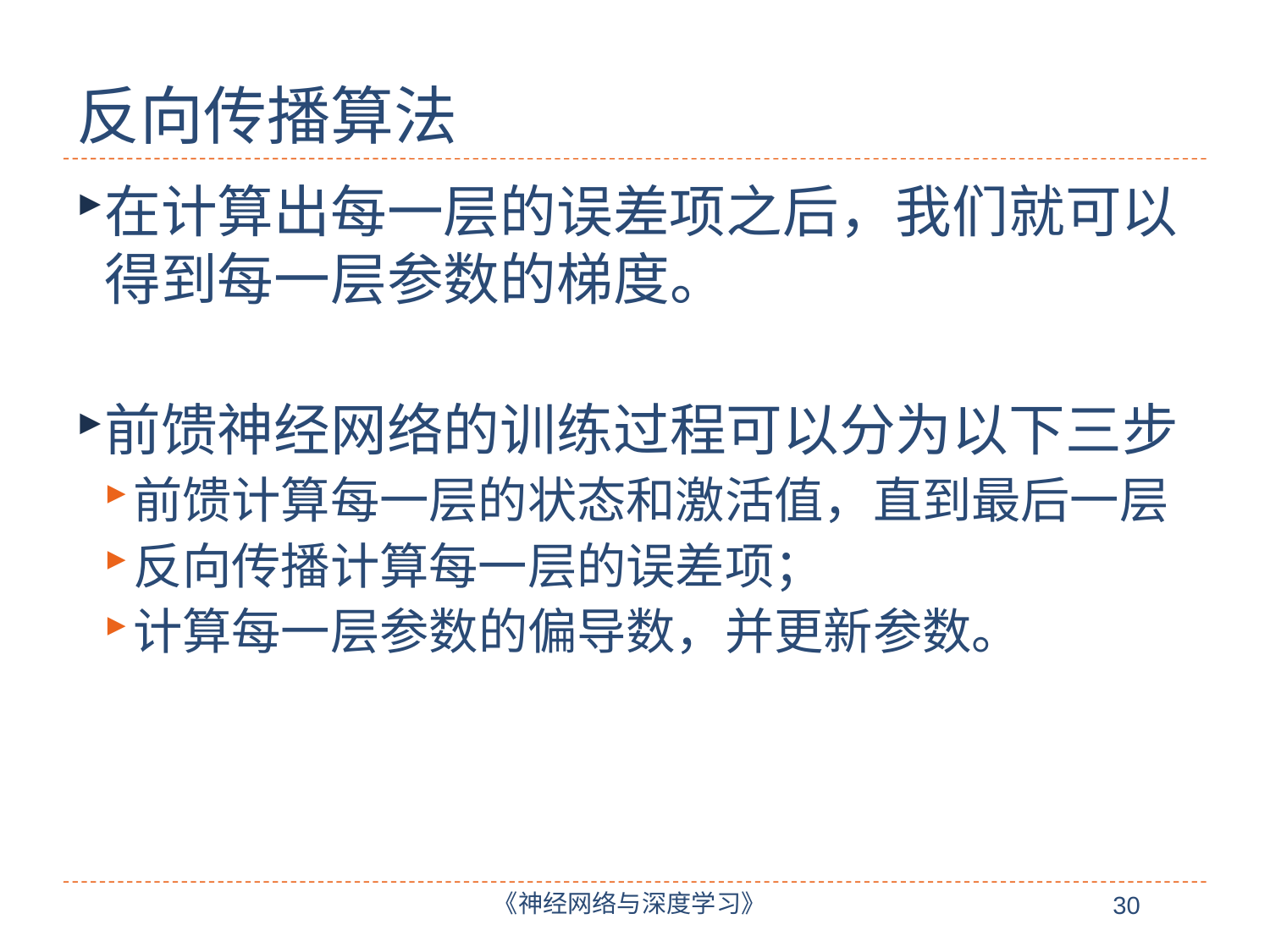

# 反向传播算法
在计算出每一层的误差项之后，我们就可以得到每一层参数的梯度。

前馈神经网络的训练过程可以分为以下三步
前馈计算每一层的状态和激活值，直到最后一层
反向传播计算每一层的误差项；
计算每一层参数的偏导数，并更新参数。